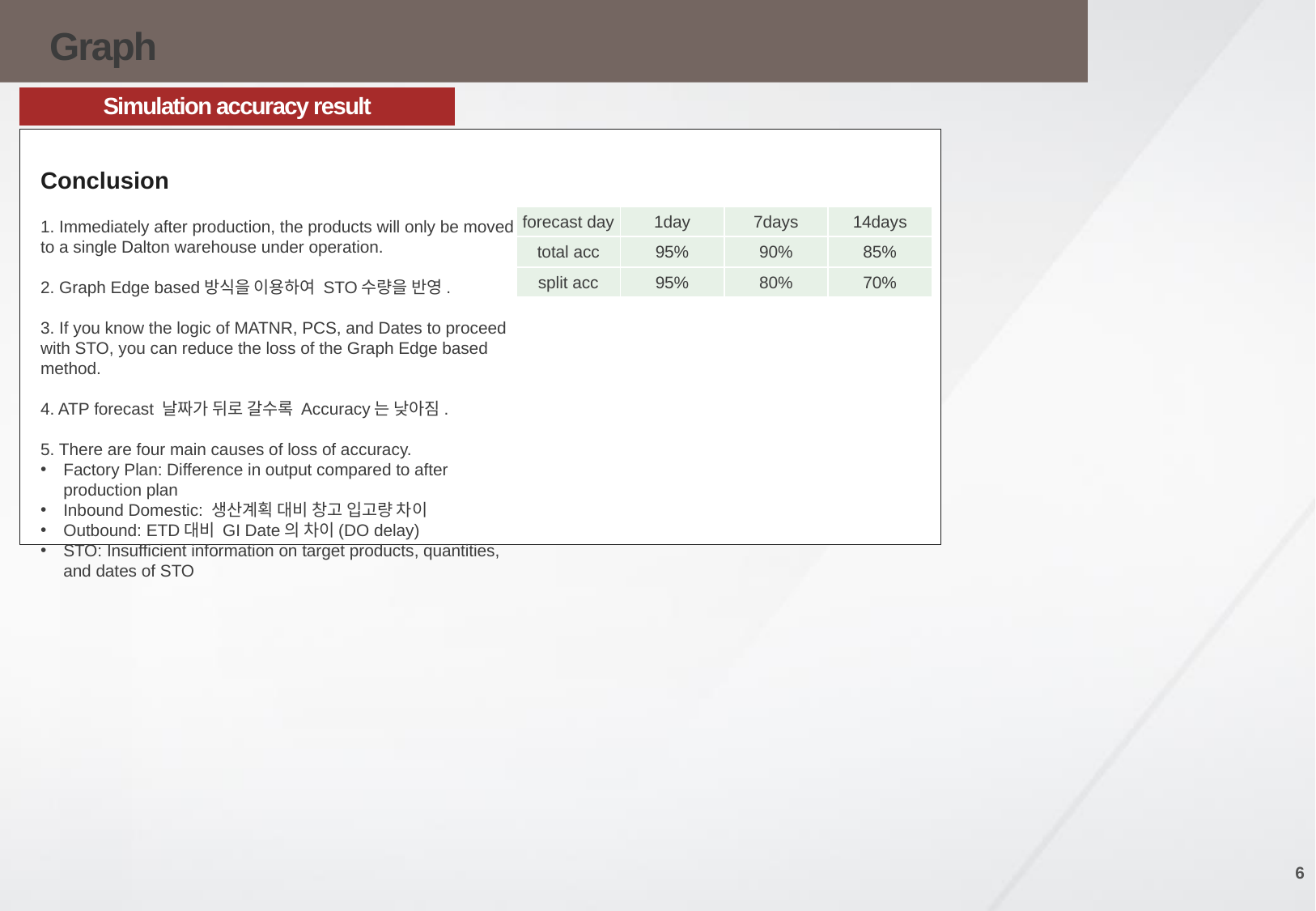

# Graph
| Simulation accuracy result |
| --- |

Conclusion

1. Immediately after production, the products will only be moved to a single Dalton warehouse under operation.

2. Graph Edge based방식을 이용하여 STO수량을 반영.

3. If you know the logic of MATNR, PCS, and Dates to proceed with STO, you can reduce the loss of the Graph Edge based method.

4. ATP forecast 날짜가 뒤로 갈수록 Accuracy는 낮아짐.

5. There are four main causes of loss of accuracy.
Factory Plan: Difference in output compared to after production plan
Inbound Domestic: 생산계획 대비 창고 입고량 차이
Outbound: ETD대비 GI Date의 차이(DO delay)
STO: Insufficient information on target products, quantities, and dates of STO
| forecast day | 1day | 7days | 14days |
| --- | --- | --- | --- |
| total acc | 95% | 90% | 85% |
| split acc | 95% | 80% | 70% |